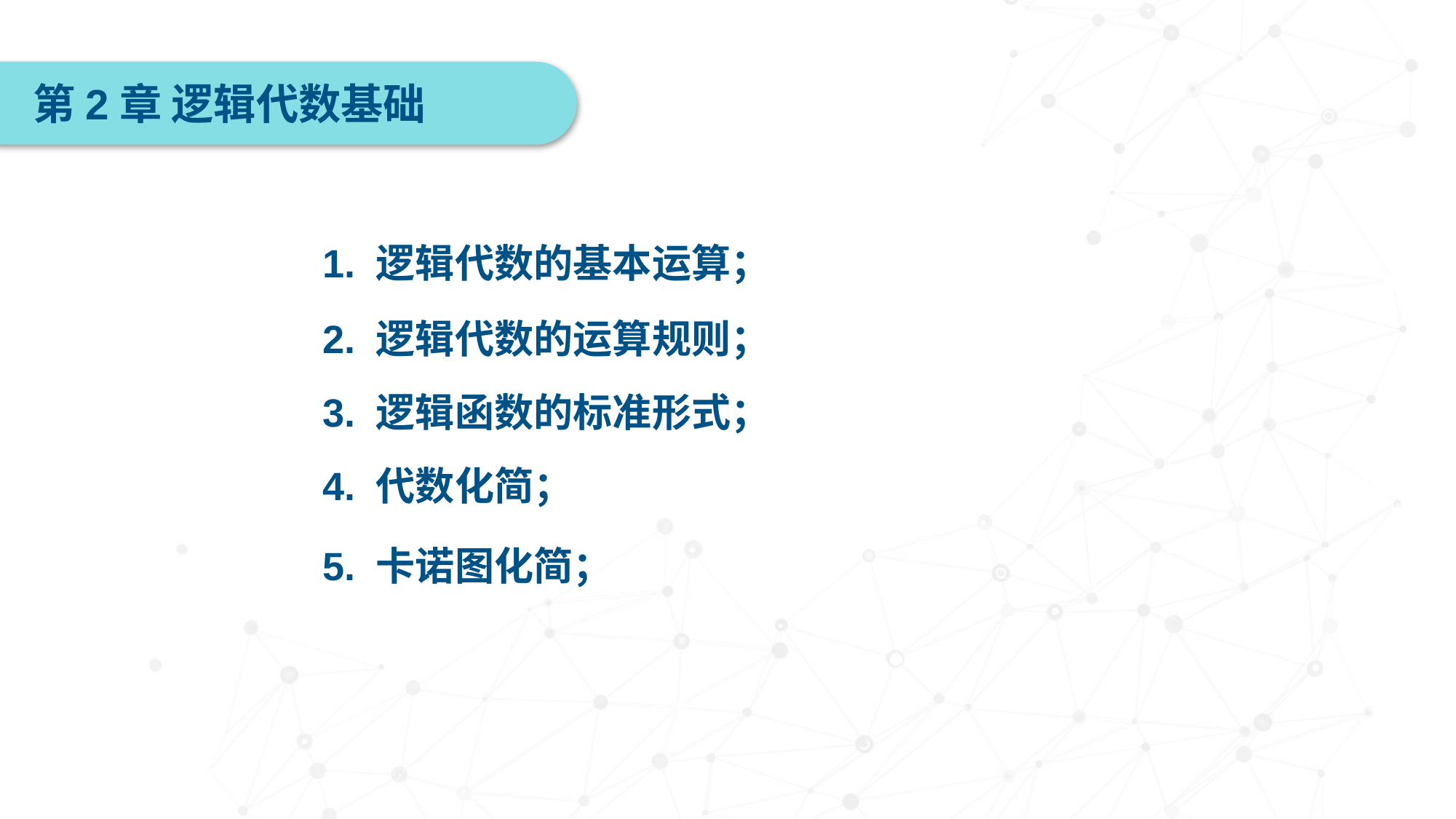

第2章 逻辑代数基础
1. 逻辑代数的基本运算；
2. 逻辑代数的运算规则；
3. 逻辑函数的标准形式；
4. 代数化简；
5. 卡诺图化简；